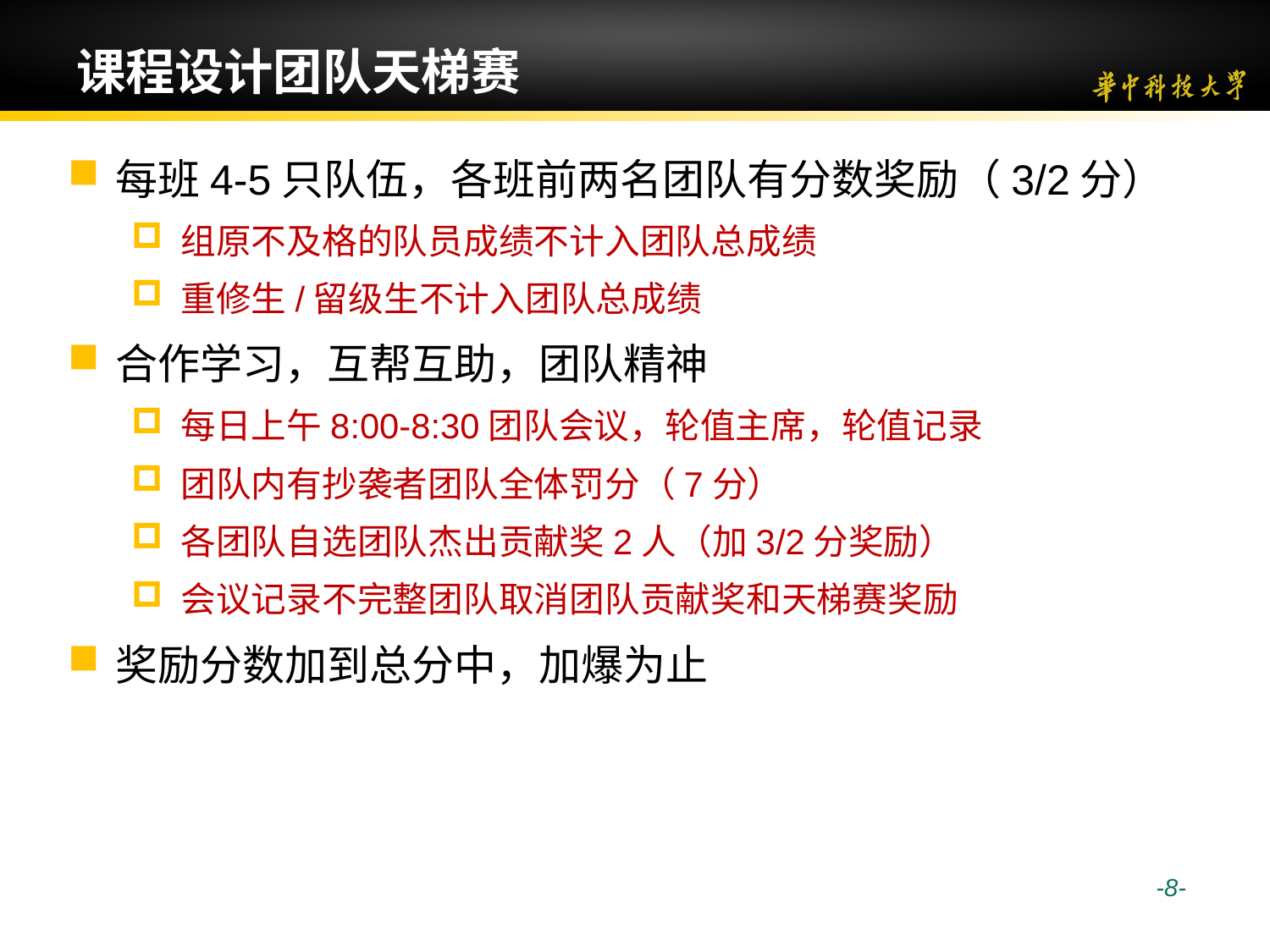

# 课程设计团队天梯赛
每班4-5只队伍，各班前两名团队有分数奖励（3/2分）
组原不及格的队员成绩不计入团队总成绩
重修生/留级生不计入团队总成绩
合作学习，互帮互助，团队精神
每日上午8:00-8:30团队会议，轮值主席，轮值记录
团队内有抄袭者团队全体罚分（7分）
各团队自选团队杰出贡献奖2人（加3/2分奖励）
会议记录不完整团队取消团队贡献奖和天梯赛奖励
奖励分数加到总分中，加爆为止

 -8-